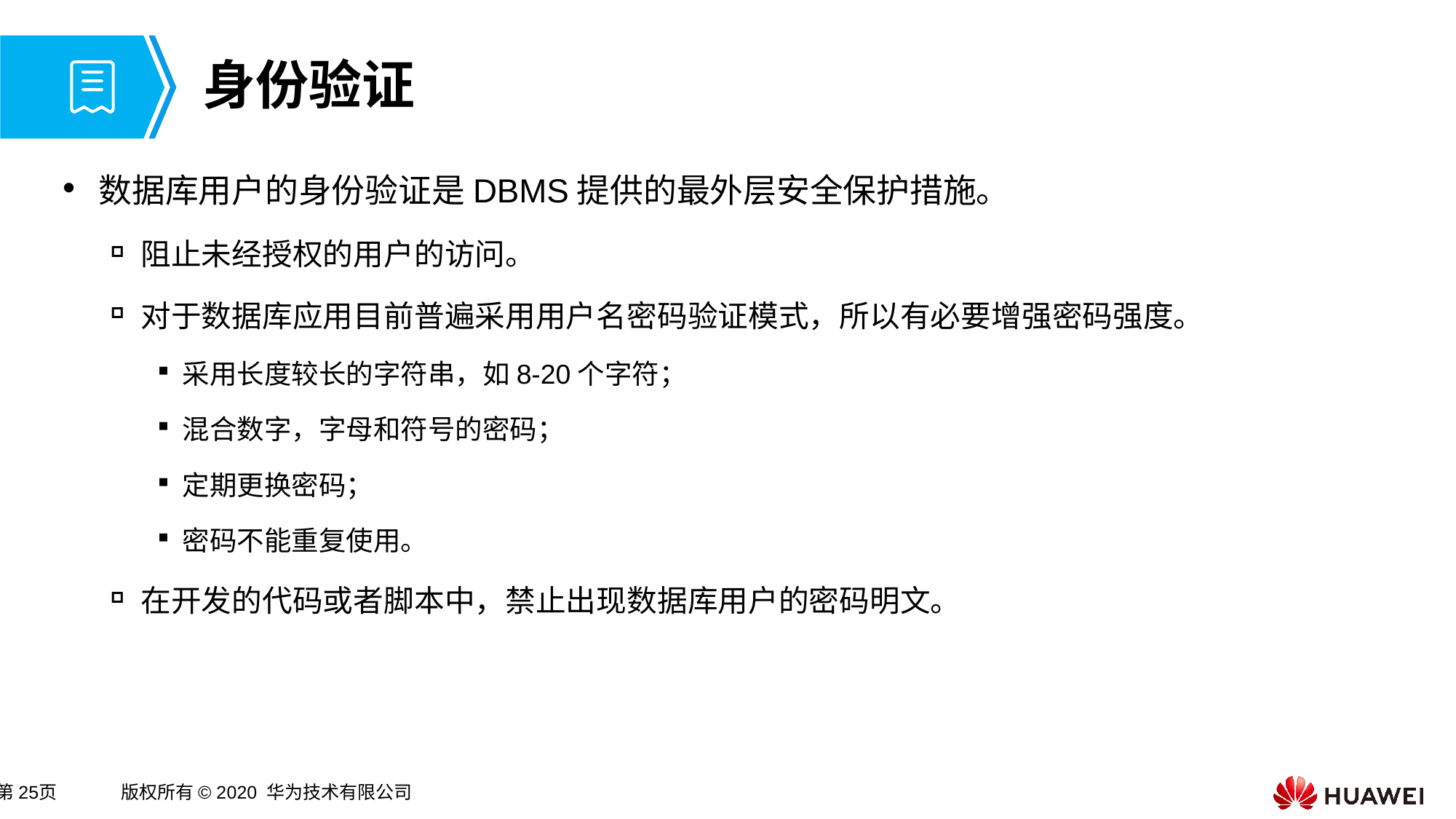

# 身份验证
数据库用户的身份验证是DBMS提供的最外层安全保护措施。
阻止未经授权的用户的访问。
对于数据库应用目前普遍采用用户名密码验证模式，所以有必要增强密码强度。
采用长度较长的字符串，如8-20个字符；
混合数字，字母和符号的密码；
定期更换密码；
密码不能重复使用。
在开发的代码或者脚本中，禁止出现数据库用户的密码明文。